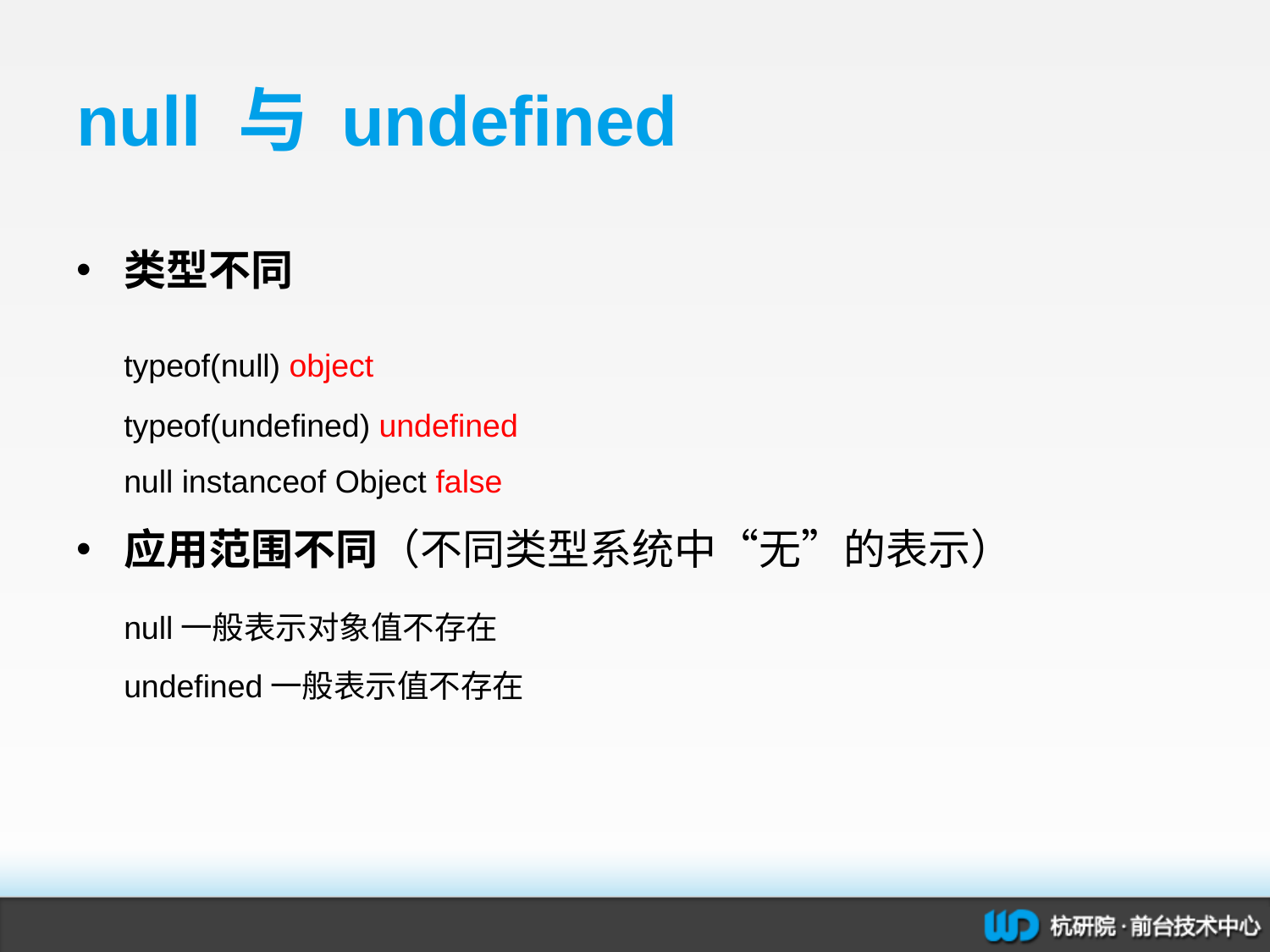

# null 与 undefined
类型不同
	typeof(null) object
	typeof(undefined) undefined
	null instanceof Object false
应用范围不同（不同类型系统中“无”的表示）
	null一般表示对象值不存在
	undefined一般表示值不存在